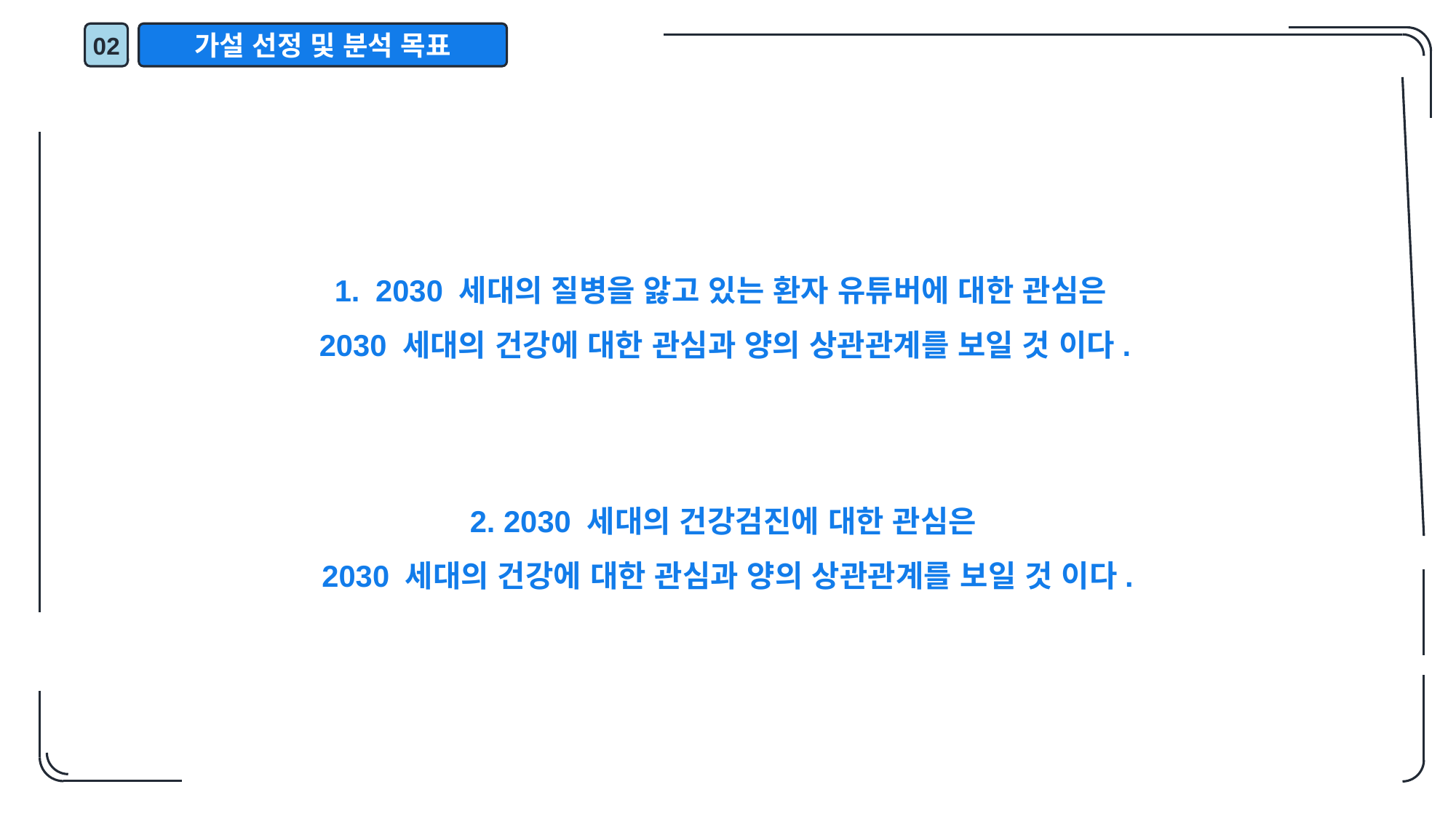

02
가설 선정 및 분석 목표

2030 세대의 질병을 앓고 있는 환자 유튜버에 대한 관심은
2030 세대의 건강에 대한 관심과 양의 상관관계를 보일 것 이다.
2. 2030 세대의 건강검진에 대한 관심은
2030 세대의 건강에 대한 관심과 양의 상관관계를 보일 것 이다.